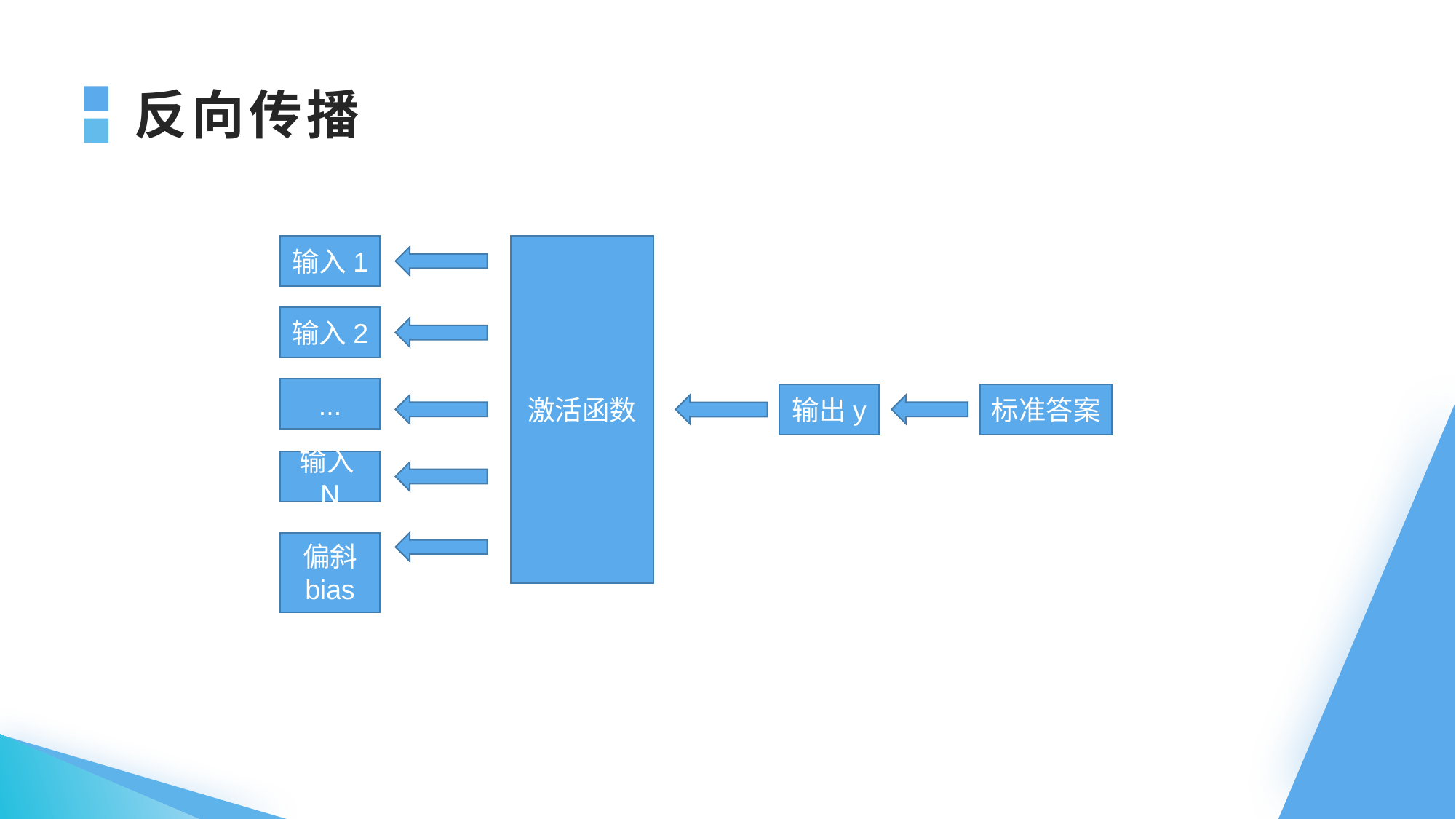

反向传播

输入1
激活函数

输入2

...
输出y
标准答案

输入N

偏斜
bias